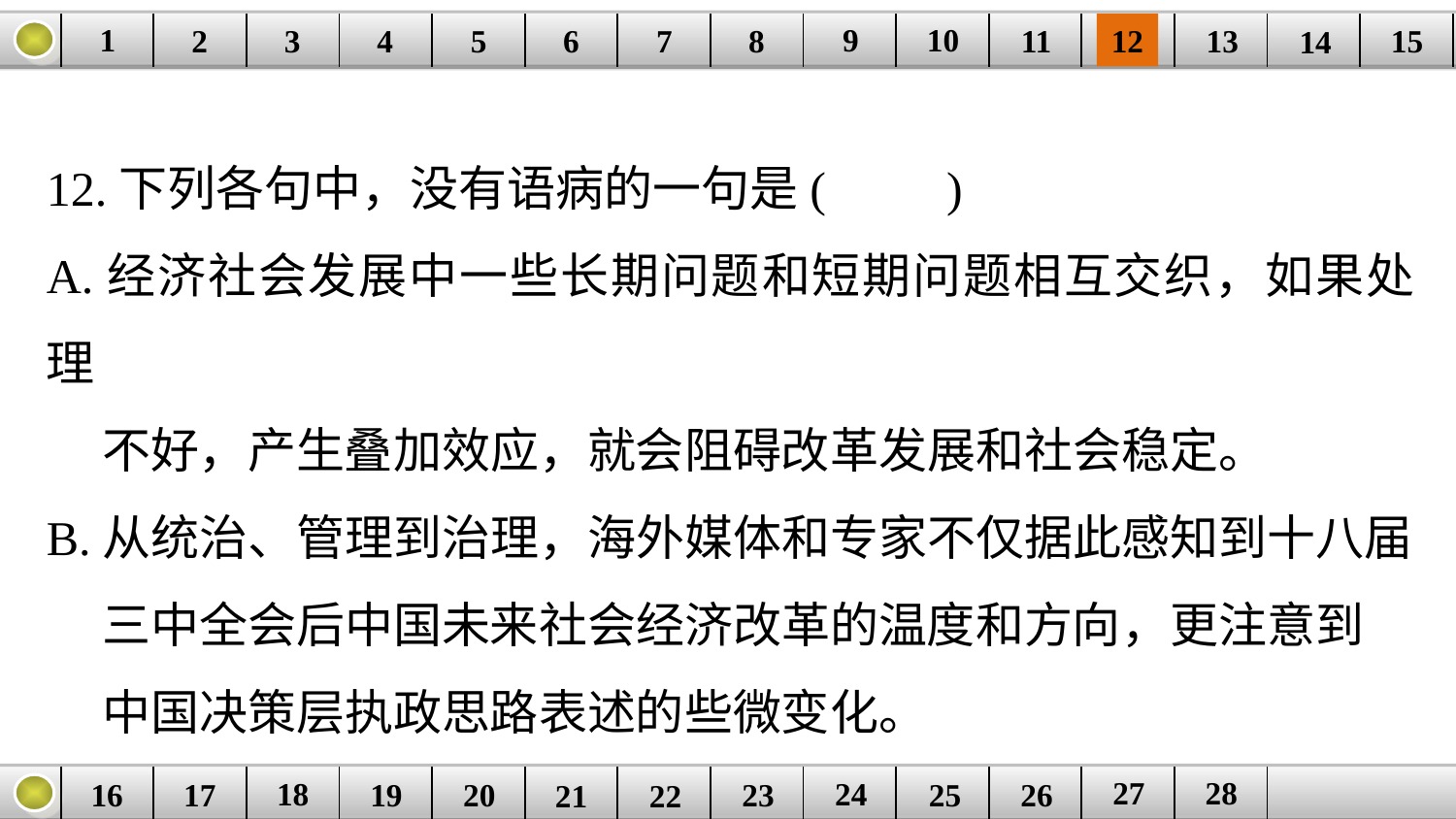

9
10
1
3
4
5
6
8
11
2
12
15
|  |  |  |  |  |  |  |  |  |  |  |  |  |  |  |
| --- | --- | --- | --- | --- | --- | --- | --- | --- | --- | --- | --- | --- | --- | --- |
7
13
14

12.下列各句中，没有语病的一句是(　　)
A.经济社会发展中一些长期问题和短期问题相互交织，如果处理
    不好，产生叠加效应，就会阻碍改革发展和社会稳定。
B.从统治、管理到治理，海外媒体和专家不仅据此感知到十八届
    三中全会后中国未来社会经济改革的温度和方向，更注意到
    中国决策层执政思路表述的些微变化。

27
28
18
24
16
25
26
|  |  |  |  |  |  |  |  |  |  |  |  |  |
| --- | --- | --- | --- | --- | --- | --- | --- | --- | --- | --- | --- | --- |
23
17
19
20
21
22